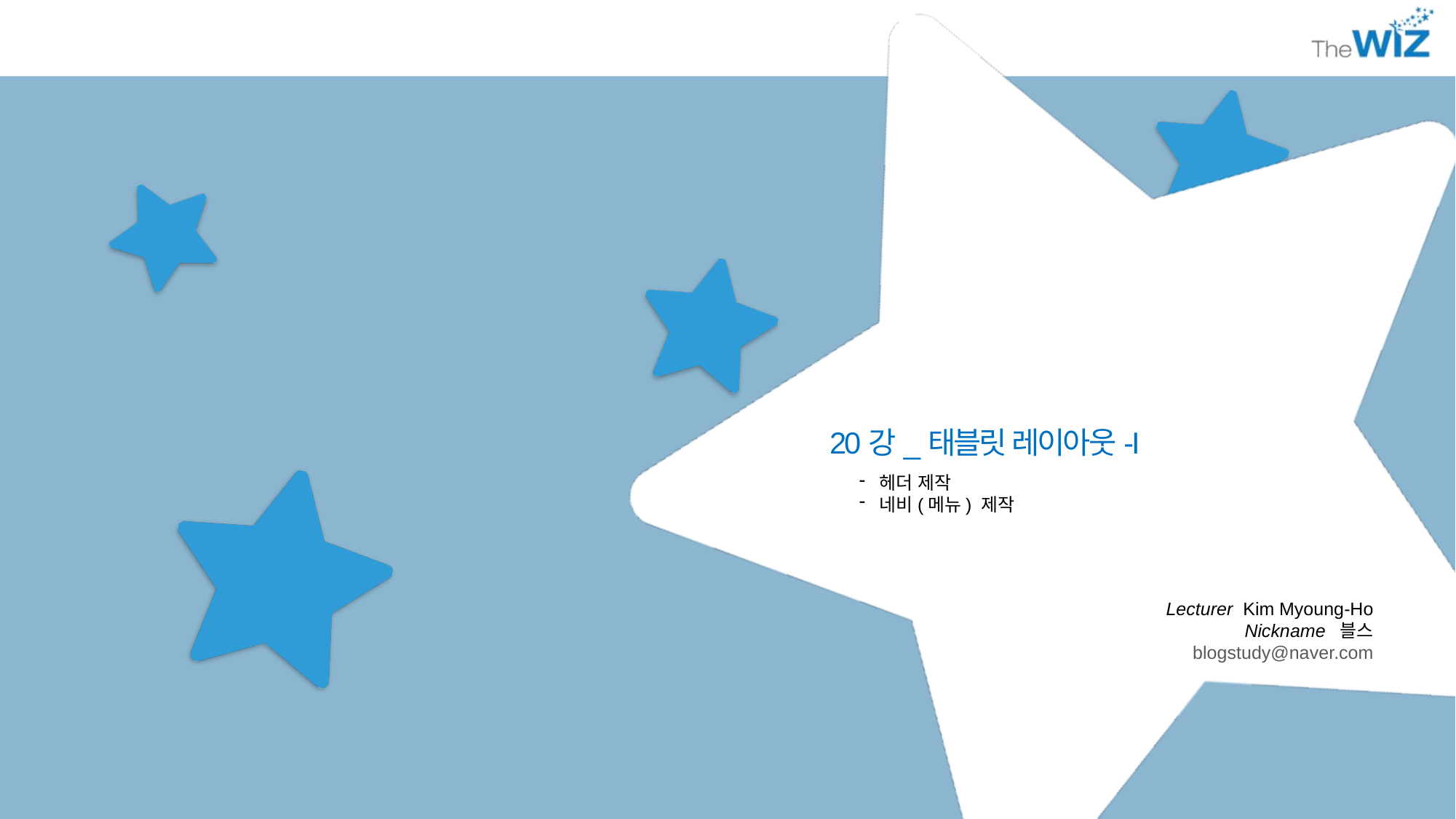

20강_태블릿 레이아웃-I
헤더 제작
네비(메뉴) 제작
Lecturer  Kim Myoung-Ho
Nickname  블스
blogstudy@naver.com